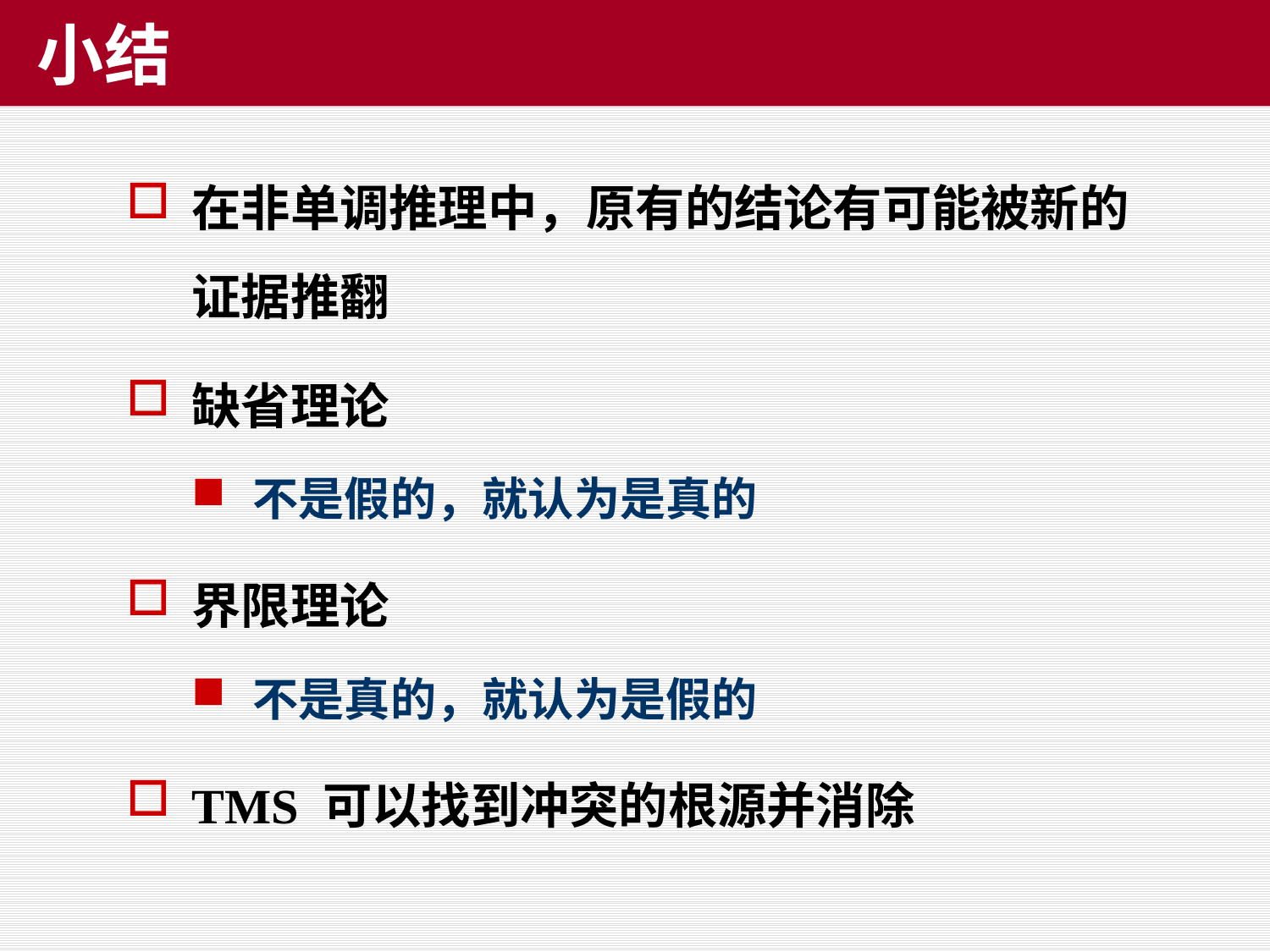

# 小结
在非单调推理中，原有的结论有可能被新的证据推翻
缺省理论
不是假的，就认为是真的
界限理论
不是真的，就认为是假的
TMS 可以找到冲突的根源并消除